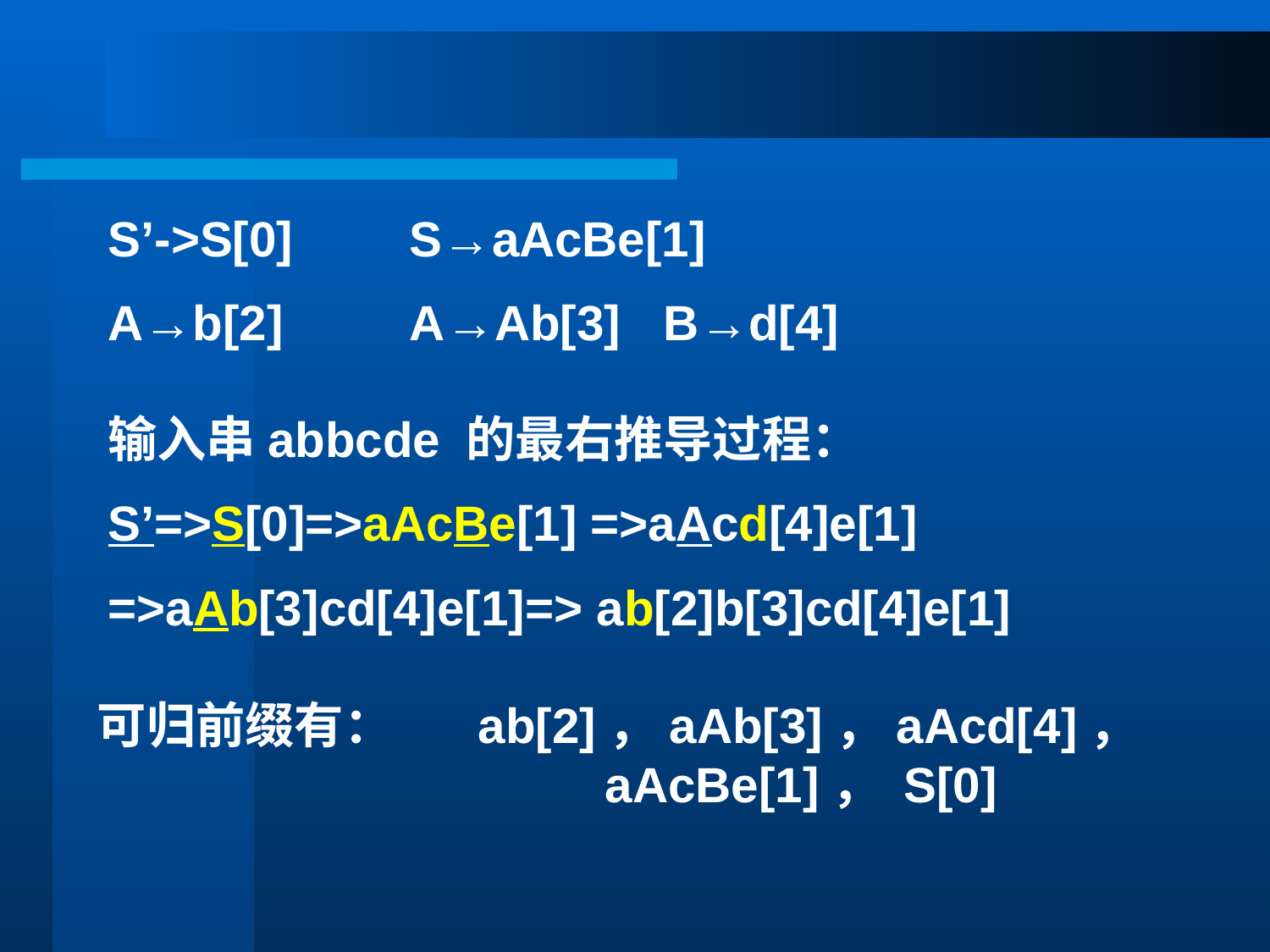

#
S’->S[0]	S→aAcBe[1]
A→b[2]	A→Ab[3]	B→d[4]
输入串abbcde 的最右推导过程：
S’=>S[0]=>aAcBe[1] =>aAcd[4]e[1]
=>aAb[3]cd[4]e[1]=> ab[2]b[3]cd[4]e[1]
可归前缀有：	ab[2]，aAb[3]，aAcd[4]，				aAcBe[1]， S[0]